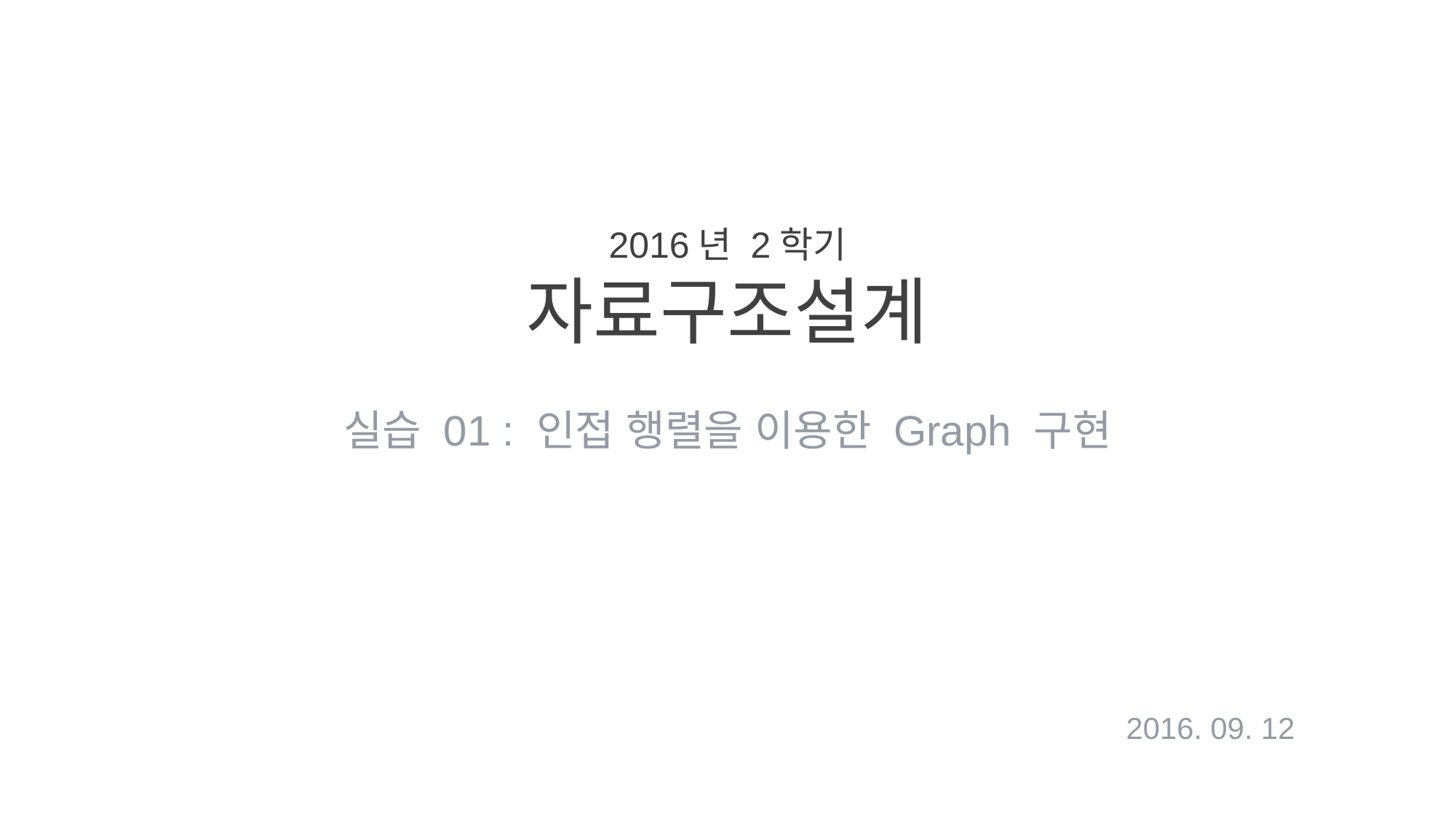

2016년 2학기
자료구조설계

실습 01 : 인접 행렬을 이용한 Graph 구현

2016. 09. 12